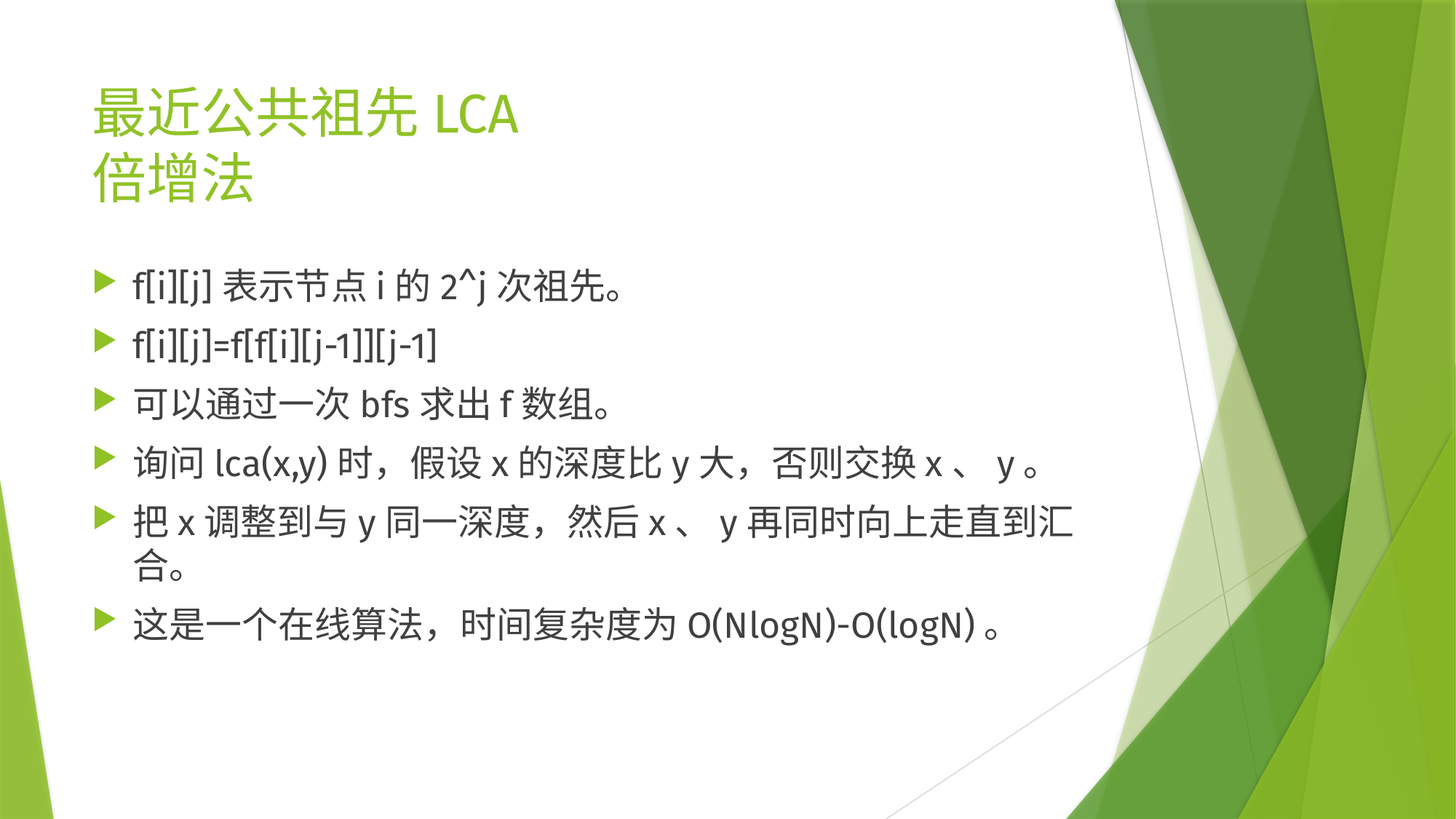

# 最近公共祖先LCA 倍增法
f[i][j]表示节点i的2^j次祖先。
f[i][j]=f[f[i][j-1]][j-1]
可以通过一次bfs求出f数组。
询问lca(x,y)时，假设x的深度比y大，否则交换x、y。
把x调整到与y同一深度，然后x、y再同时向上走直到汇合。
这是一个在线算法，时间复杂度为O(NlogN)-O(logN)。